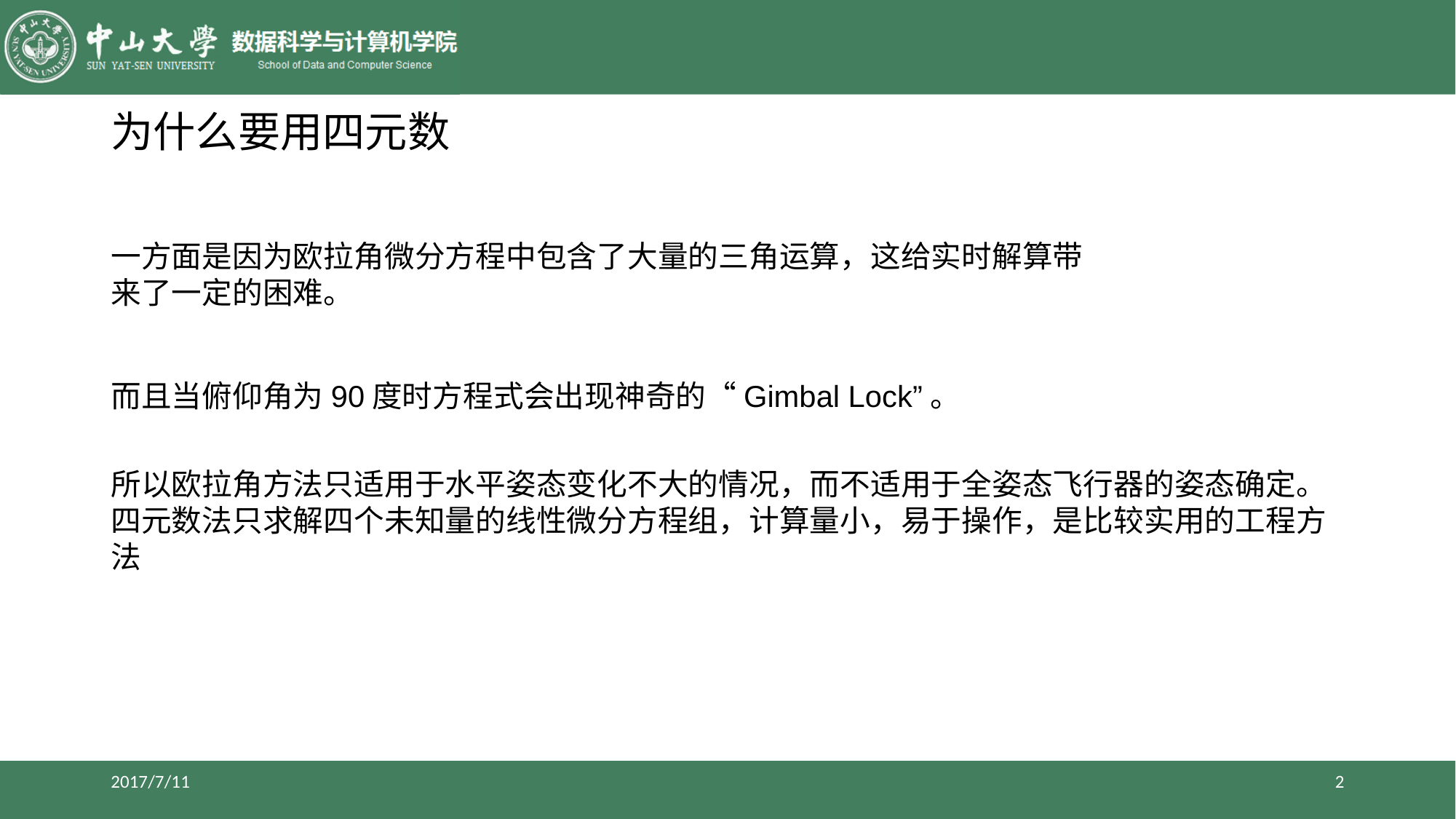

#
为什么要用四元数

一方面是因为欧拉角微分方程中包含了大量的三角运算，这给实时解算带
来了一定的困难。

而且当俯仰角为90度时方程式会出现神奇的“Gimbal Lock”。
所以欧拉角方法只适用于水平姿态变化不大的情况，而不适用于全姿态飞行器的姿态确定。
四元数法只求解四个未知量的线性微分方程组，计算量小，易于操作，是比较实用的工程方法
2017/7/11
2